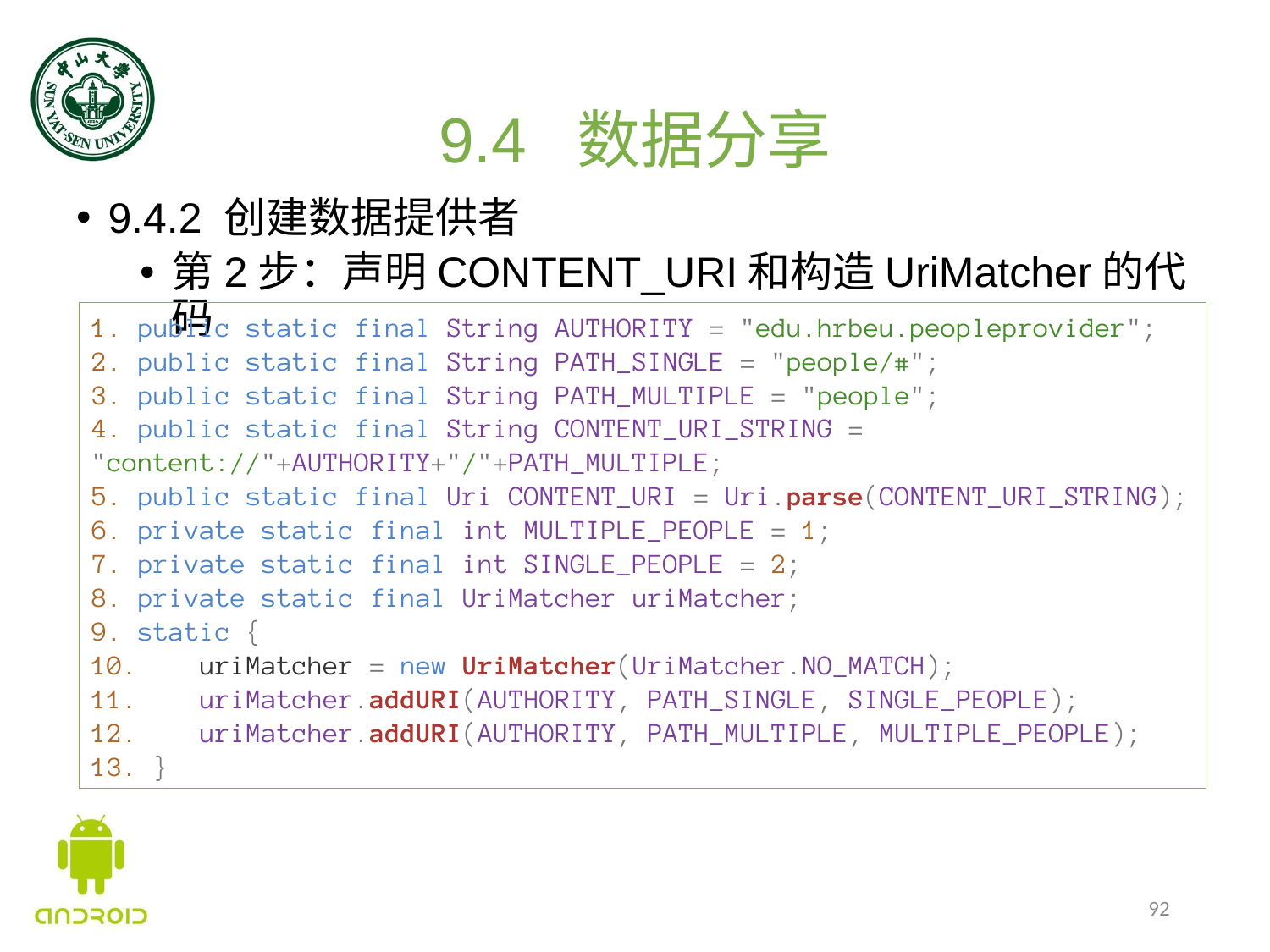

# 9.4  数据分享
9.4.2 创建数据提供者
第2步：声明CONTENT_URI和构造UriMatcher的代码

1. public static final String AUTHORITY = "edu.hrbeu.peopleprovider";
2. public static final String PATH_SINGLE = "people/#";
3. public static final String PATH_MULTIPLE = "people";
4. public static final String CONTENT_URI_STRING = "content://"+AUTHORITY+"/"+PATH_MULTIPLE;
5. public static final Uri CONTENT_URI = Uri.parse(CONTENT_URI_STRING);
6. private static final int MULTIPLE_PEOPLE = 1;
7. private static final int SINGLE_PEOPLE = 2;
8. private static final UriMatcher uriMatcher;
9. static {
10.    uriMatcher = new UriMatcher(UriMatcher.NO_MATCH);
11.    uriMatcher.addURI(AUTHORITY, PATH_SINGLE, SINGLE_PEOPLE);
12.    uriMatcher.addURI(AUTHORITY, PATH_MULTIPLE, MULTIPLE_PEOPLE);
13. }
92